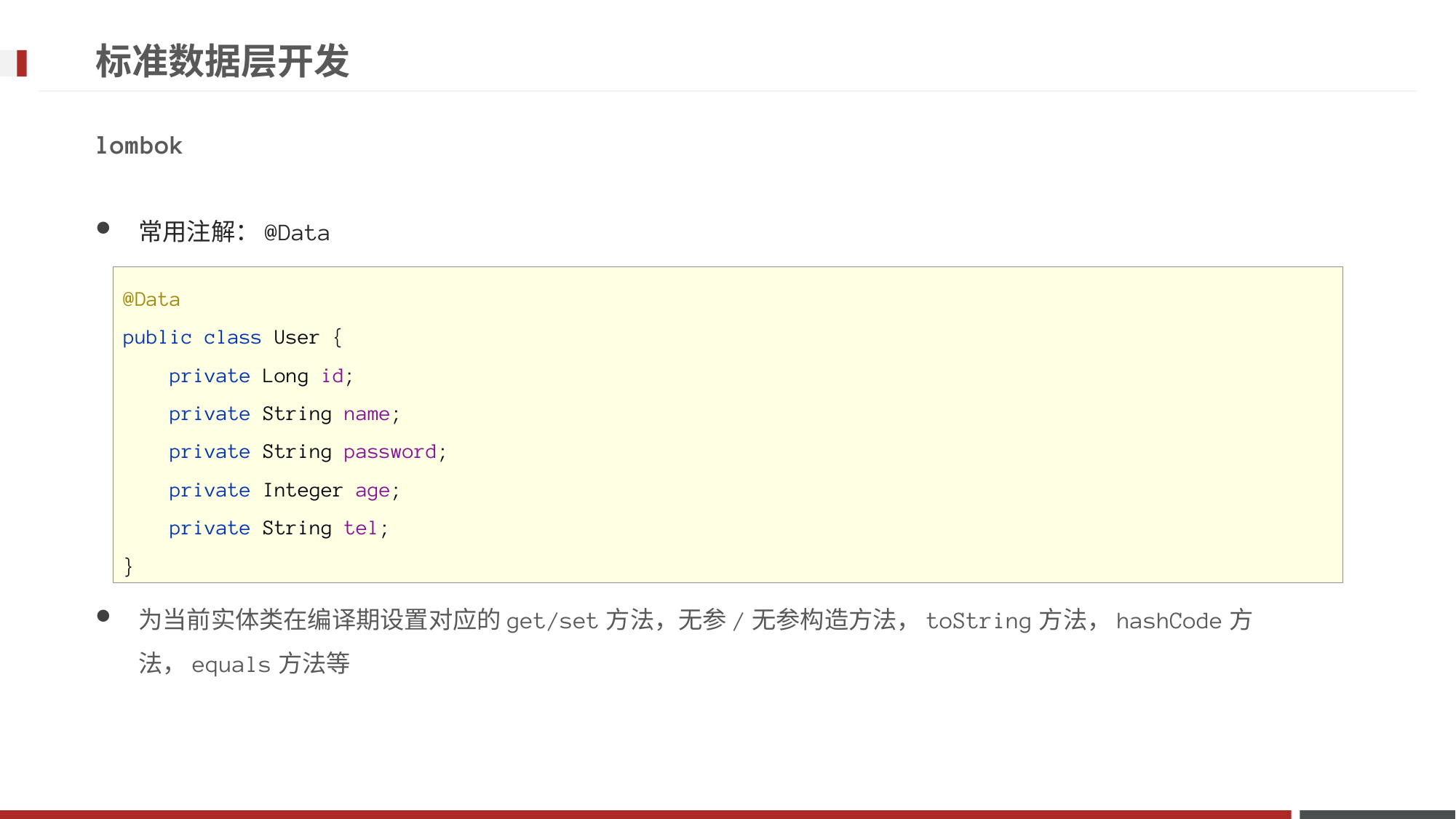

# 标准数据层开发
lombok
常用注解：@Data

为当前实体类在编译期设置对应的get/set方法，无参/无参构造方法，toString方法，hashCode方法，equals方法等
@Data
public class User {
    private Long id;
    private String name;
    private String password;
    private Integer age;
    private String tel;
}